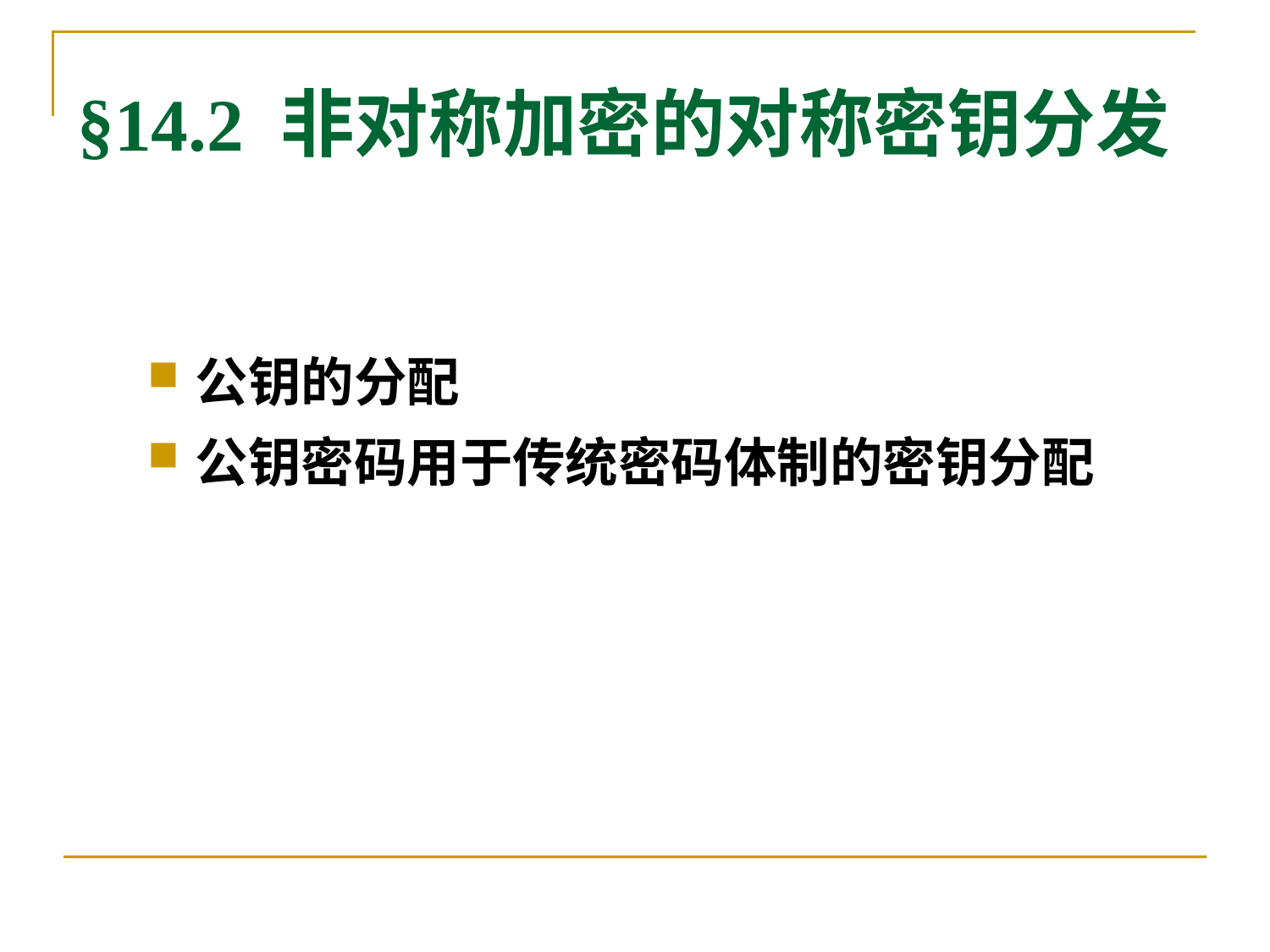

§14.2 非对称加密的对称密钥分发
公钥的分配
公钥密码用于传统密码体制的密钥分配

19